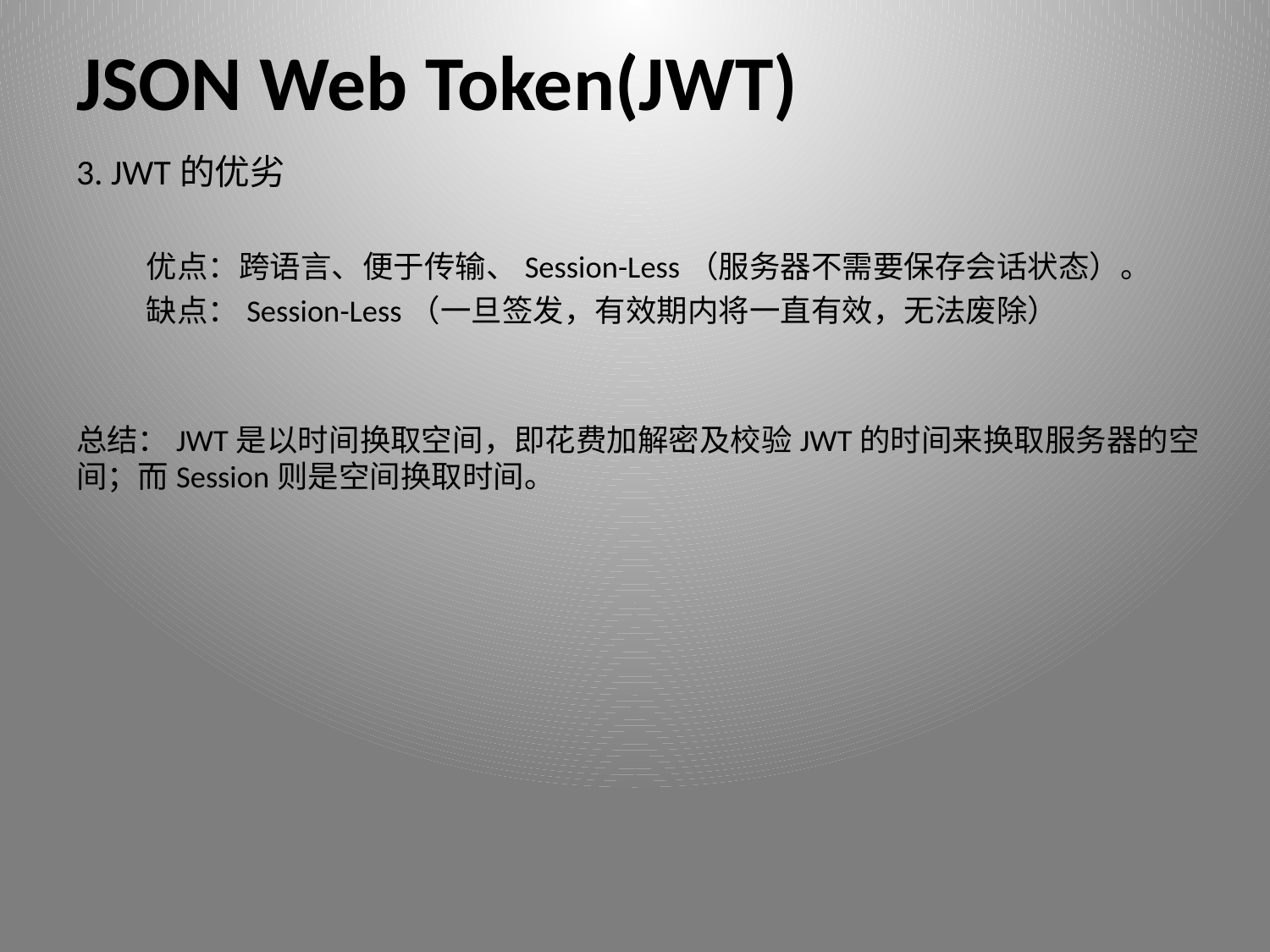

# JSON Web Token(JWT)
3. JWT的优劣

         优点：跨语言、便于传输、Session-Less（服务器不需要保存会话状态）。
         缺点：Session-Less（一旦签发，有效期内将一直有效，无法废除）

总结：JWT是以时间换取空间，即花费加解密及校验JWT的时间来换取服务器的空间；而Session则是空间换取时间。